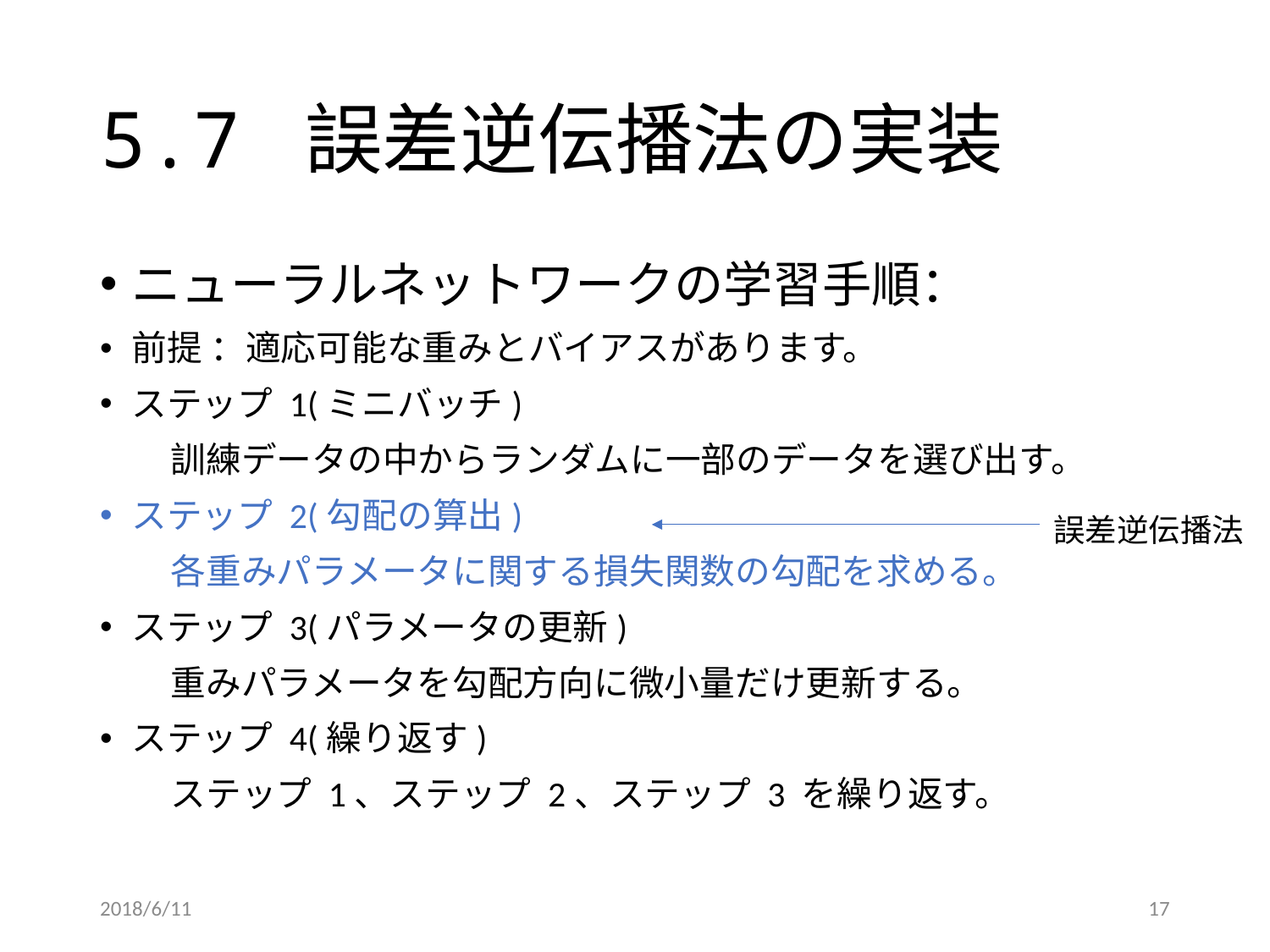

# 5.7 誤差逆伝播法の実装
ニューラルネットワークの学習手順：
前提 ：適応可能な重みとバイアスがあります。
ステップ 1(ミニバッチ)
　　訓練データの中からランダムに一部のデータを選び出す。
ステップ 2(勾配の算出)
　　各重みパラメータに関する損失関数の勾配を求める。
ステップ 3(パラメータの更新)
　　重みパラメータを勾配方向に微小量だけ更新する。
ステップ 4(繰り返す)
　　ステップ 1、ステップ 2、ステップ 3 を繰り返す。

誤差逆伝播法
2018/6/11
17